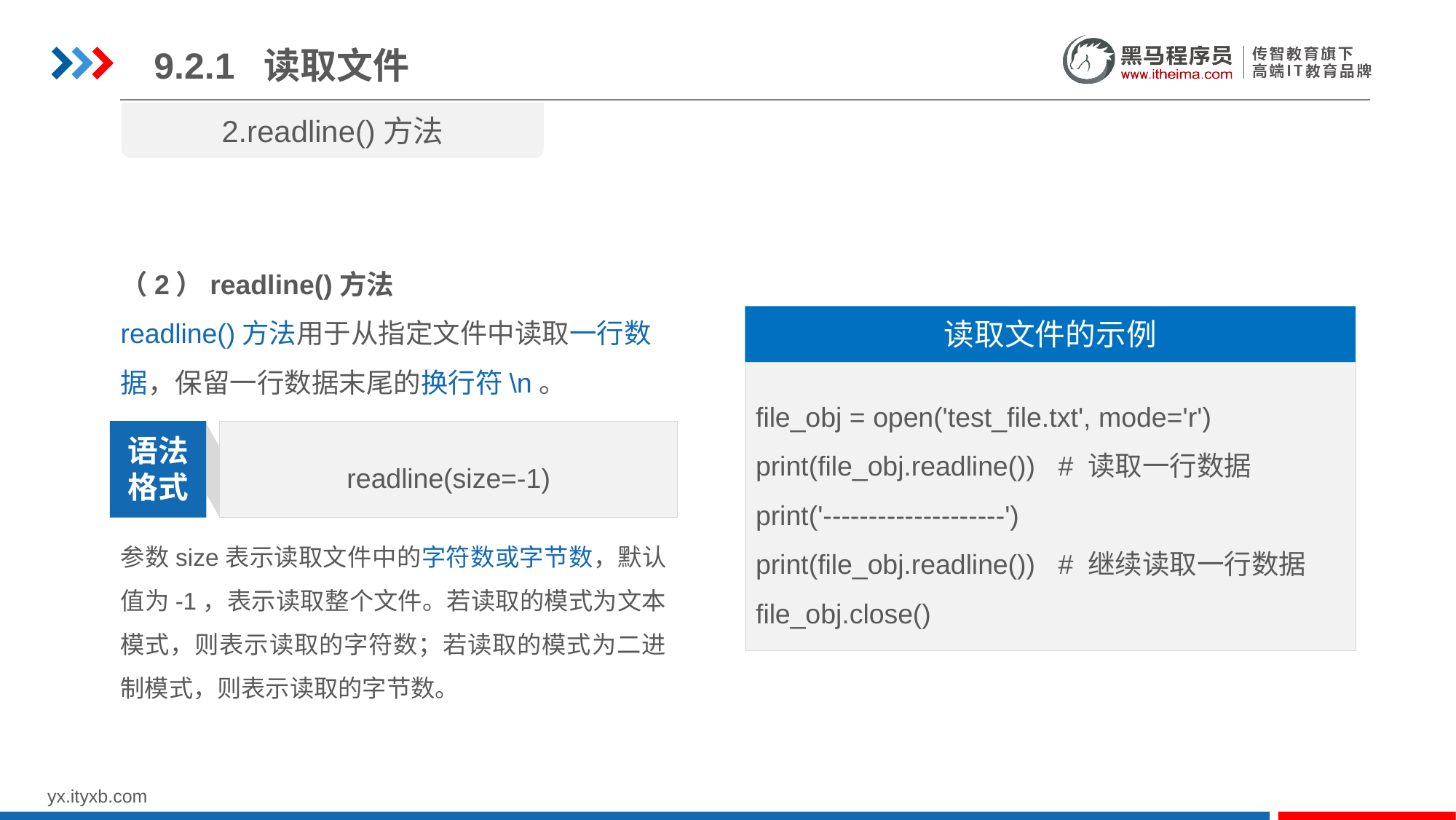

9.2.1  读取文件

2.readline()方法
txt_file.txt文件的内容
（2）readline()方法
readline()方法用于从指定文件中读取一行数据，保留一行数据末尾的换行符\n。

读取文件的示例
file_obj = open('test_file.txt', mode='r')
print(file_obj.readline())   # 读取一行数据
print('--------------------')
print(file_obj.readline())   # 继续读取一行数据
file_obj.close()

readline(size=-1)

语法
格式
参数size表示读取文件中的字符数或字节数，默认值为-1，表示读取整个文件。若读取的模式为文本模式，则表示读取的字符数；若读取的模式为二进制模式，则表示读取的字节数。